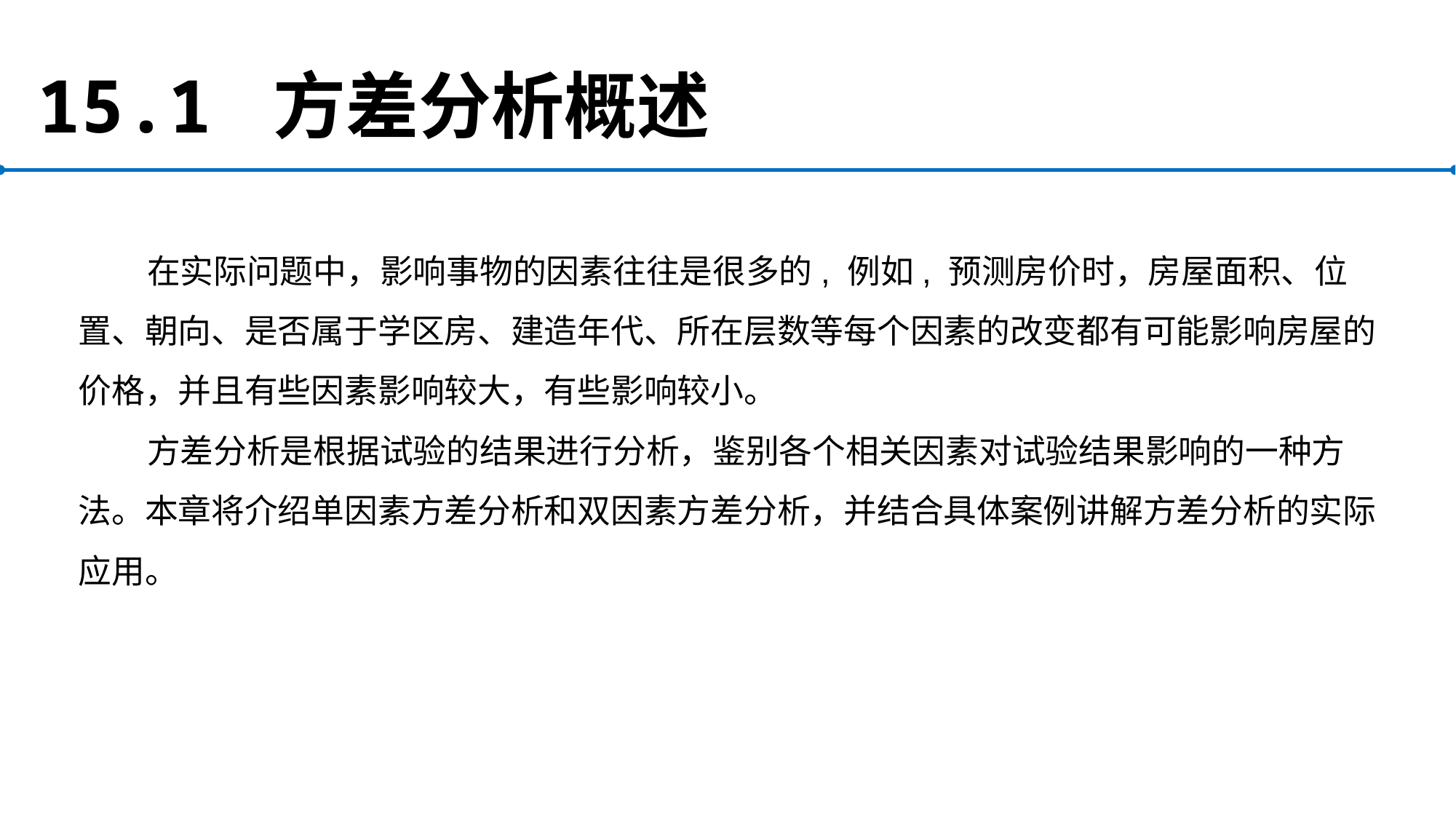

# 15.1 方差分析概述
在实际问题中，影响事物的因素往往是很多的, 例如, 预测房价时，房屋面积、位置、朝向、是否属于学区房、建造年代、所在层数等每个因素的改变都有可能影响房屋的价格，并且有些因素影响较大，有些影响较小。
方差分析是根据试验的结果进行分析，鉴别各个相关因素对试验结果影响的一种方法。本章将介绍单因素方差分析和双因素方差分析，并结合具体案例讲解方差分析的实际应用。